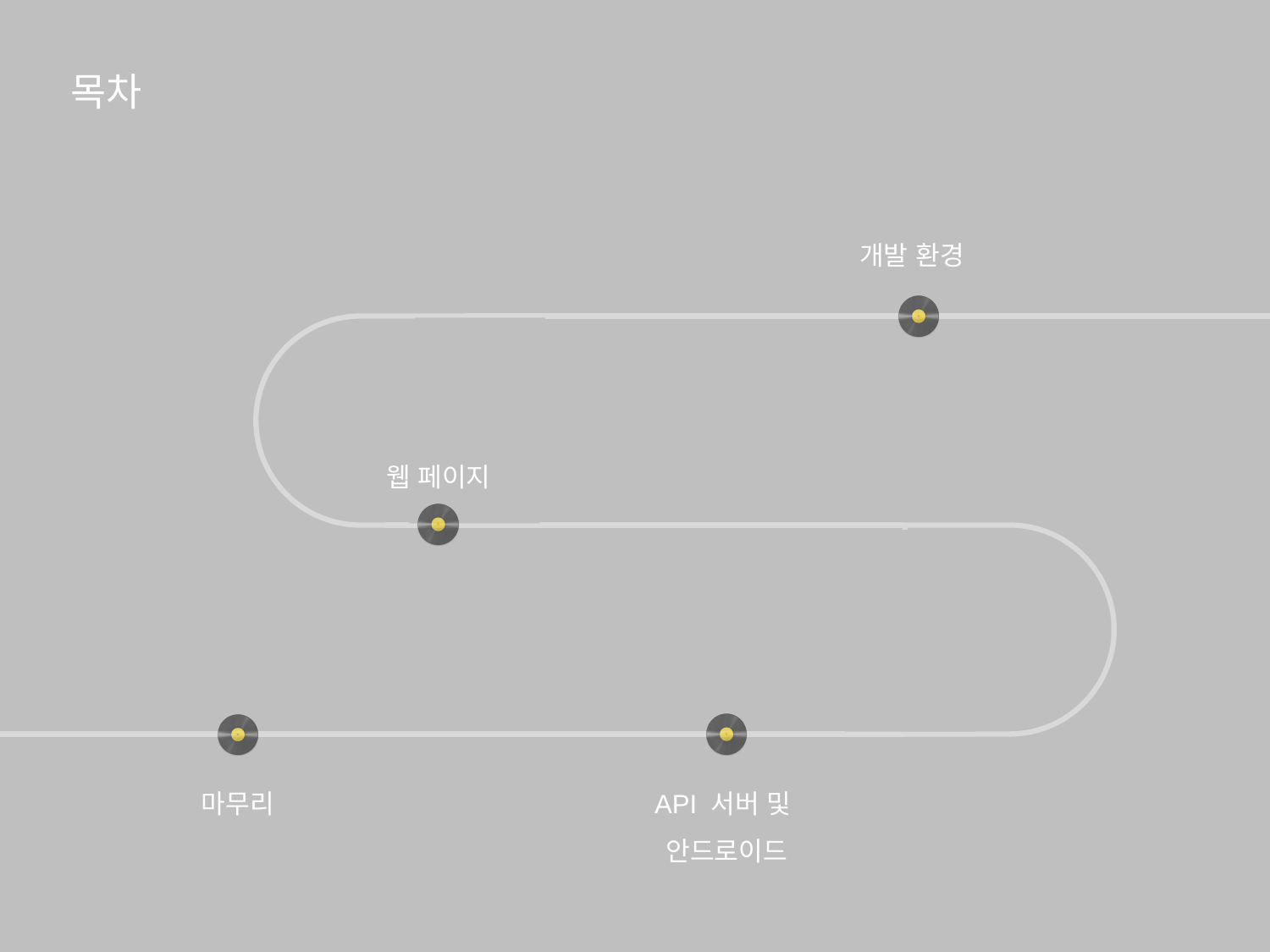

목차
개발 환경

웹 페이지

마무리
API 서버 및
안드로이드